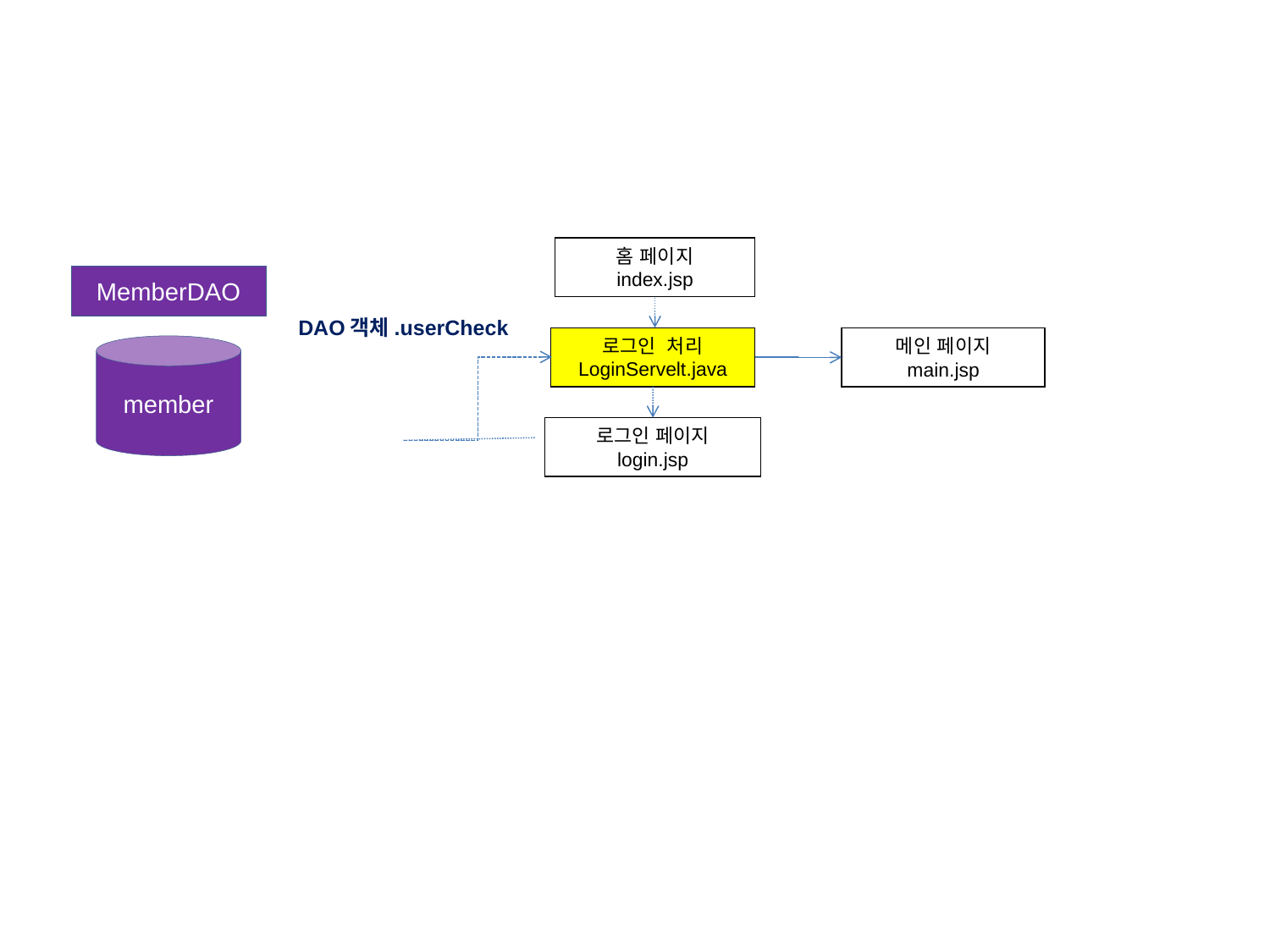

홈 페이지
index.jsp
MemberDAO
DAO객체.userCheck
로그인  처리
LoginServelt.java
메인 페이지
main.jsp
member
로그인 페이지
login.jsp